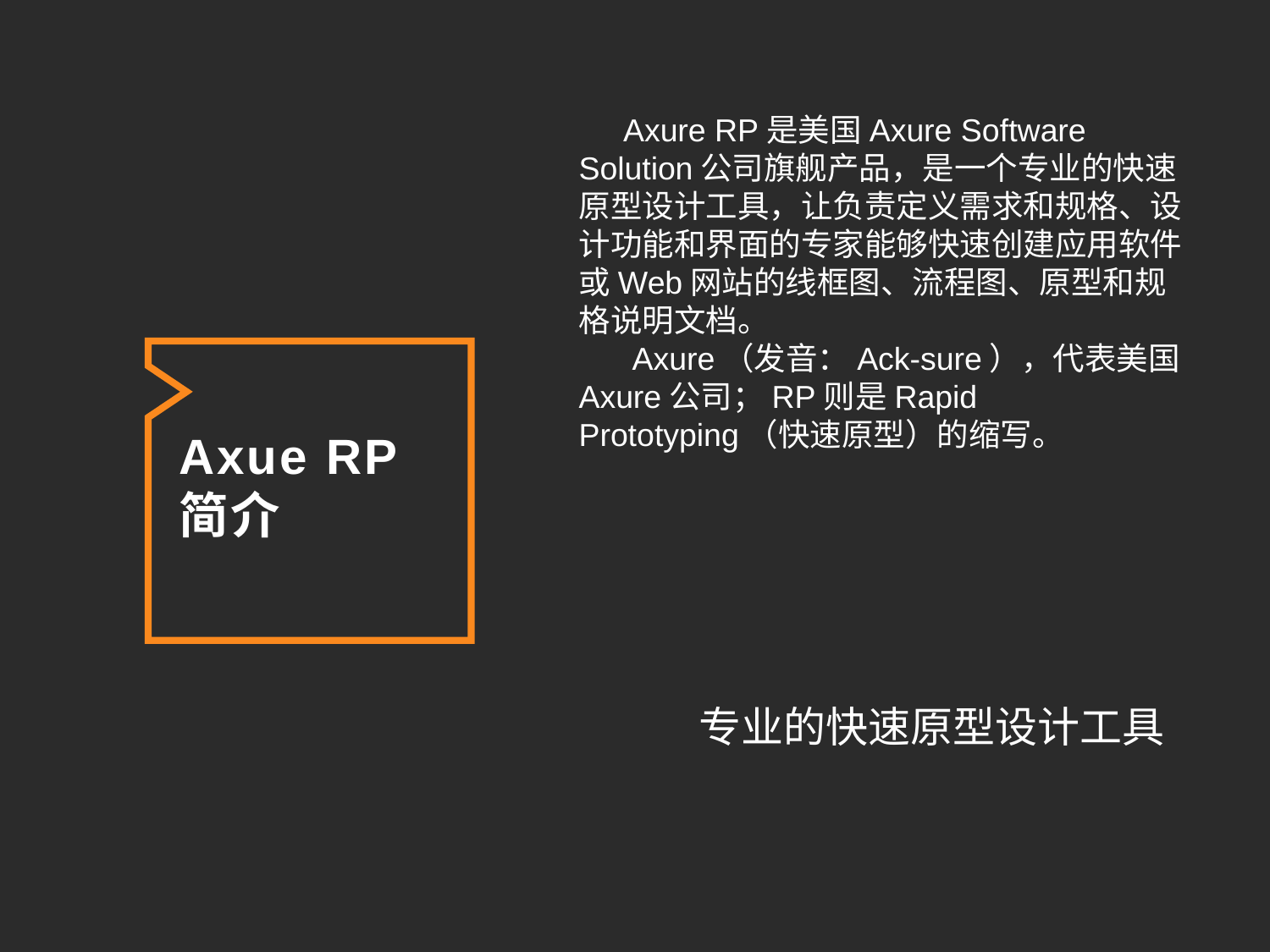

Axure RP是美国Axure Software Solution公司旗舰产品，是一个专业的快速原型设计工具，让负责定义需求和规格、设计功能和界面的专家能够快速创建应用软件或Web网站的线框图、流程图、原型和规格说明文档。
      Axure（发音：Ack-sure），代表美国Axure公司；RP则是Rapid Prototyping（快速原型）的缩写。

Axue RP简介
专业的快速原型设计工具